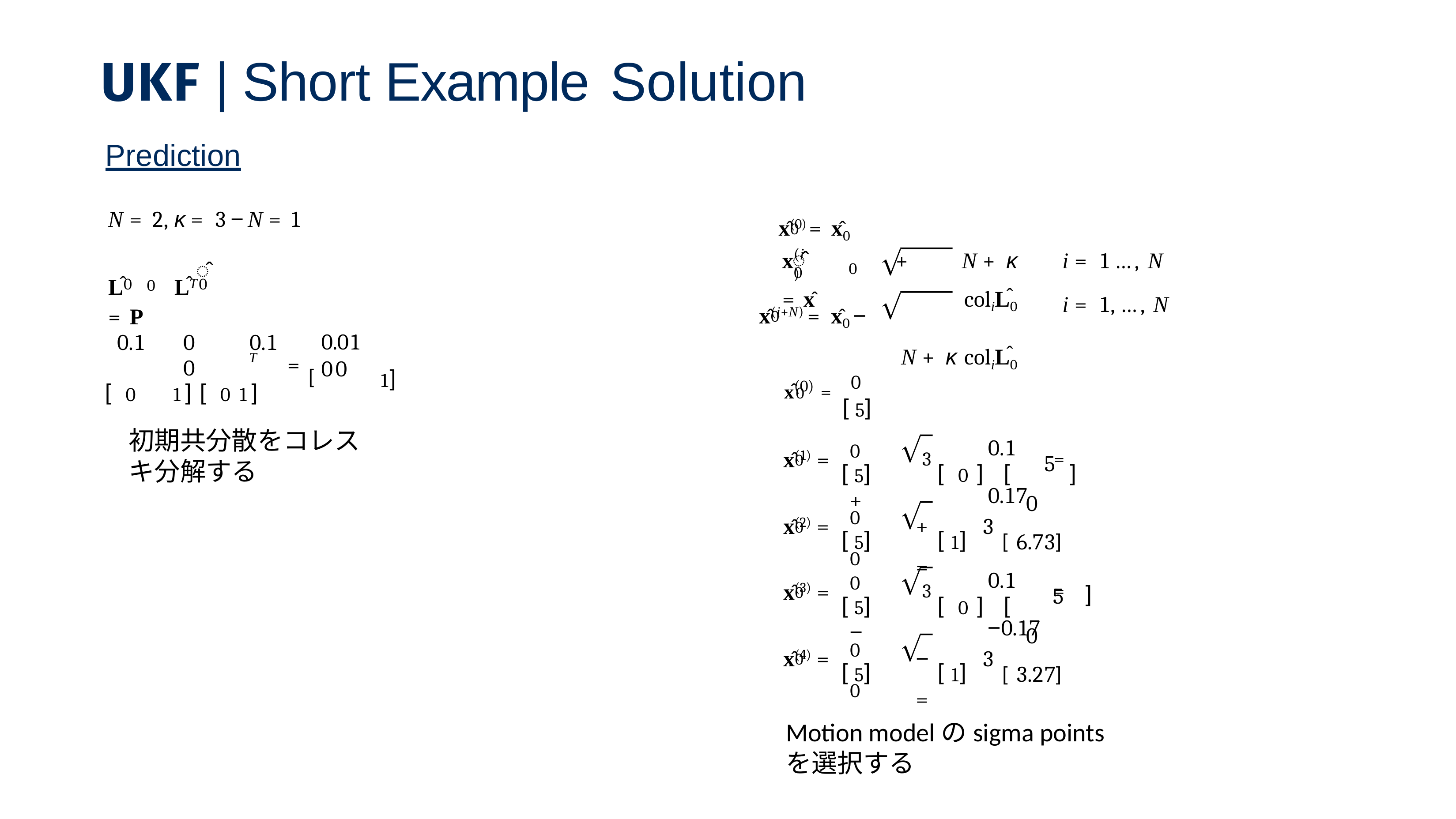

# UKF | Short Example Solution
Prediction
x̂(0) = x̂0
N = 2,	κ = 3 − N = 1
0
(i)
̂
x	= x̂
+	N + κ coliL̂0
N + κ coliL̂0
i = 1 …, N
i = 1, …, N

̂
0
L̂	L̂T = P
0
0
0
0
x̂(i+N) = x̂0 −

0
0.01	0
0.1	0	0.1	0	T
[ 0	1] [ 0	1]
= [
1]
0
x̂(0)  =	0
[5]
0
初期共分散をコレスキ分解する
3	0.1	=	0.17
x̂(1)  =	0	+

[5]
[ 0  ]	[	]
5
0
0
[6.73]
x̂(2)  =	0	+	3	0	=

[5]
[1]
0
3	0.1	=	−0.17
x̂(3)  =	0	−

[5]
[ 0  ]	[
]
5
0
0
[3.27]
x̂(4)  =	0	−	3	0	=

[5]
[1]
0
Motion modelのsigma pointsを選択する